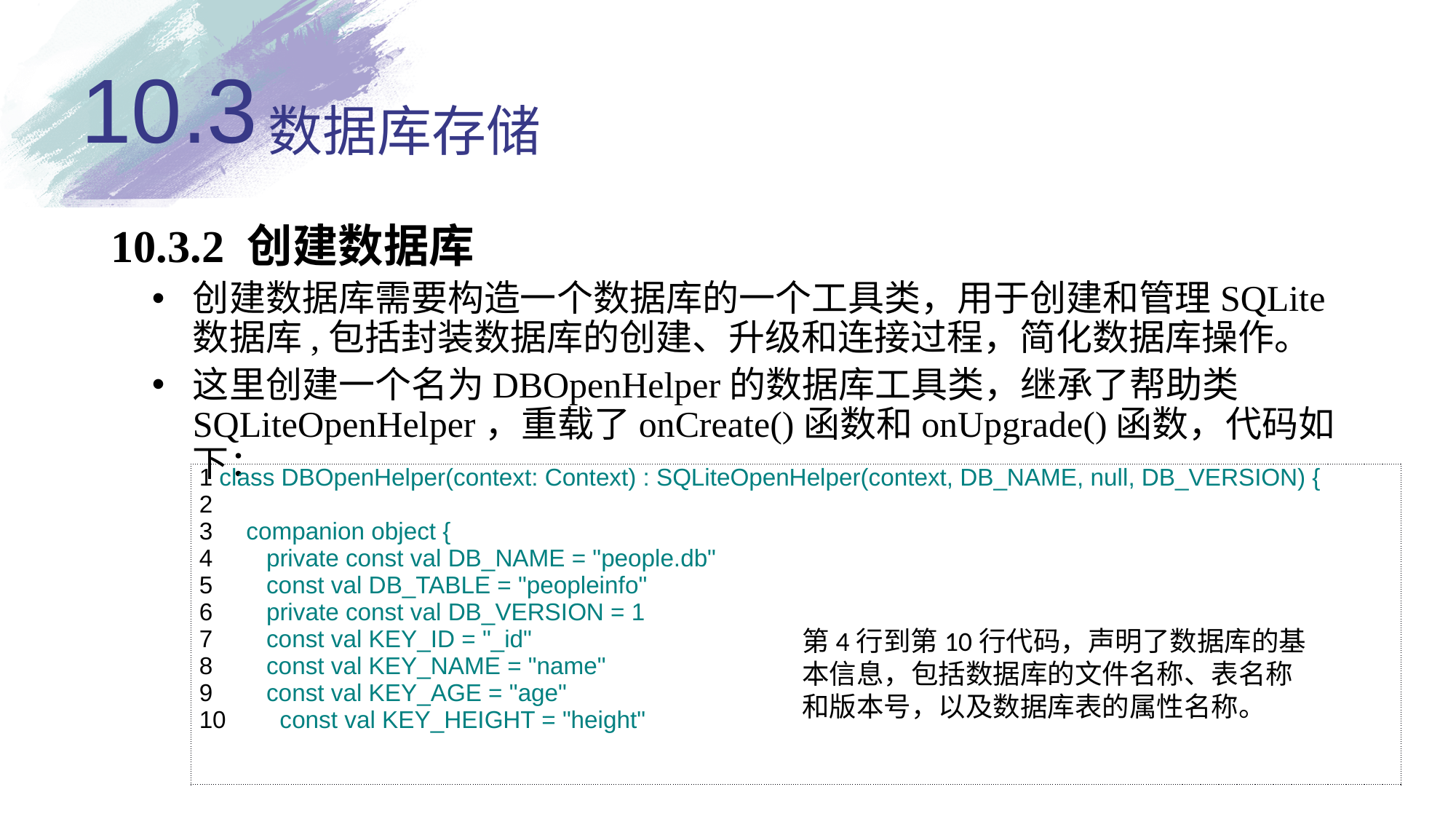

10.3
# 数据库存储
10.3.2 创建数据库
创建数据库需要构造一个数据库的一个工具类，用于创建和管理SQLite数据库,包括封装数据库的创建、升级和连接过程，简化数据库操作。
这里创建一个名为DBOpenHelper的数据库工具类，继承了帮助类SQLiteOpenHelper，重载了onCreate()函数和onUpgrade()函数，代码如下：
| 1 class DBOpenHelper(context: Context) : SQLiteOpenHelper(context, DB\_NAME, null, DB\_VERSION) { 2  3  companion object { 4  private const val DB\_NAME = "people.db" 5  const val DB\_TABLE = "peopleinfo" 6  private const val DB\_VERSION = 1 7  const val KEY\_ID = "\_id" 8  const val KEY\_NAME = "name" 9  const val KEY\_AGE = "age" 10  const val KEY\_HEIGHT = "height" |
| --- |
第4行到第10行代码，声明了数据库的基本信息，包括数据库的文件名称、表名称和版本号，以及数据库表的属性名称。